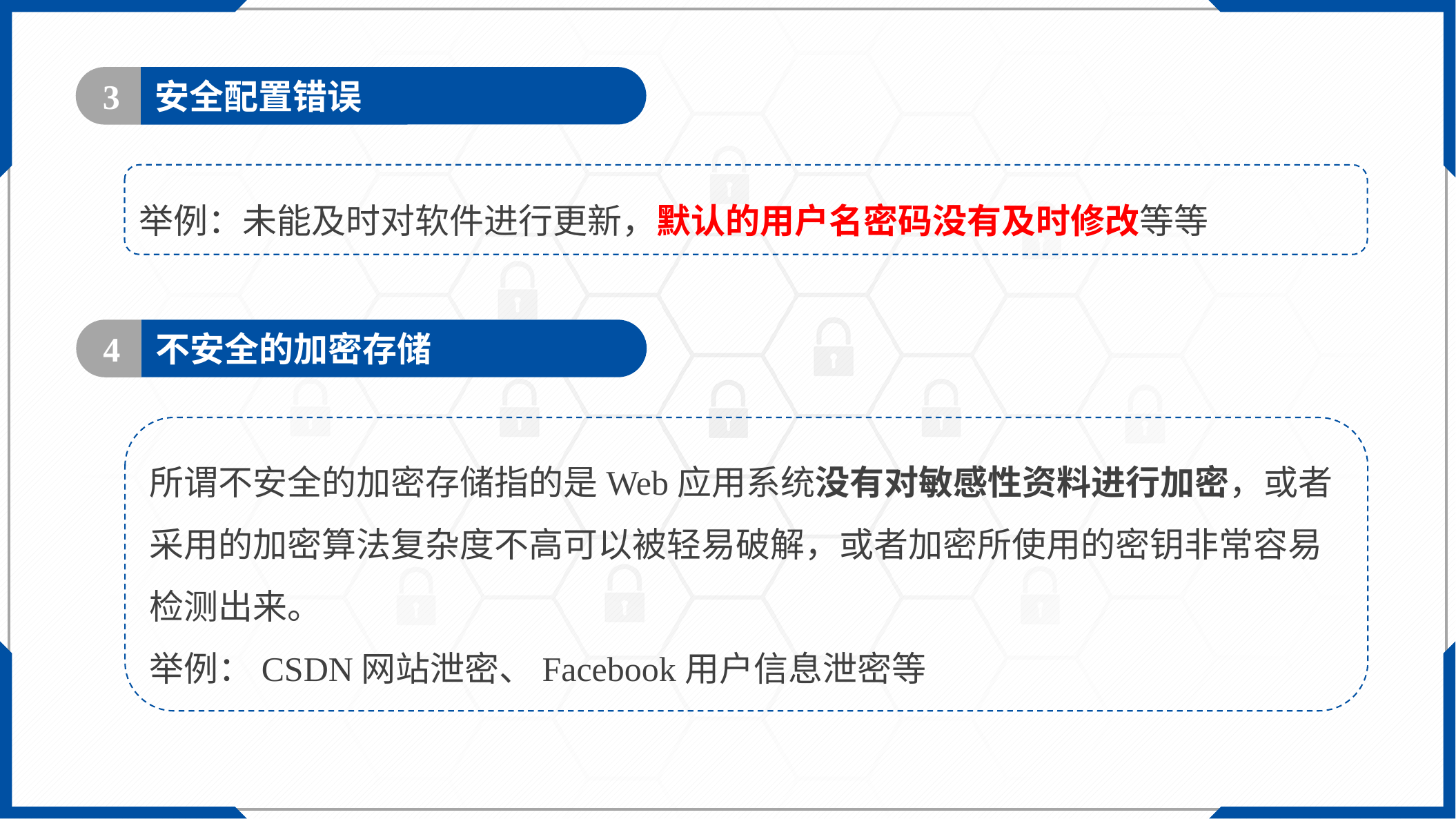

3
安全配置错误
举例：未能及时对软件进行更新，默认的用户名密码没有及时修改等等

4
不安全的加密存储
所谓不安全的加密存储指的是Web应用系统没有对敏感性资料进行加密，或者采用的加密算法复杂度不高可以被轻易破解，或者加密所使用的密钥非常容易检测出来。
举例：CSDN网站泄密、Facebook用户信息泄密等